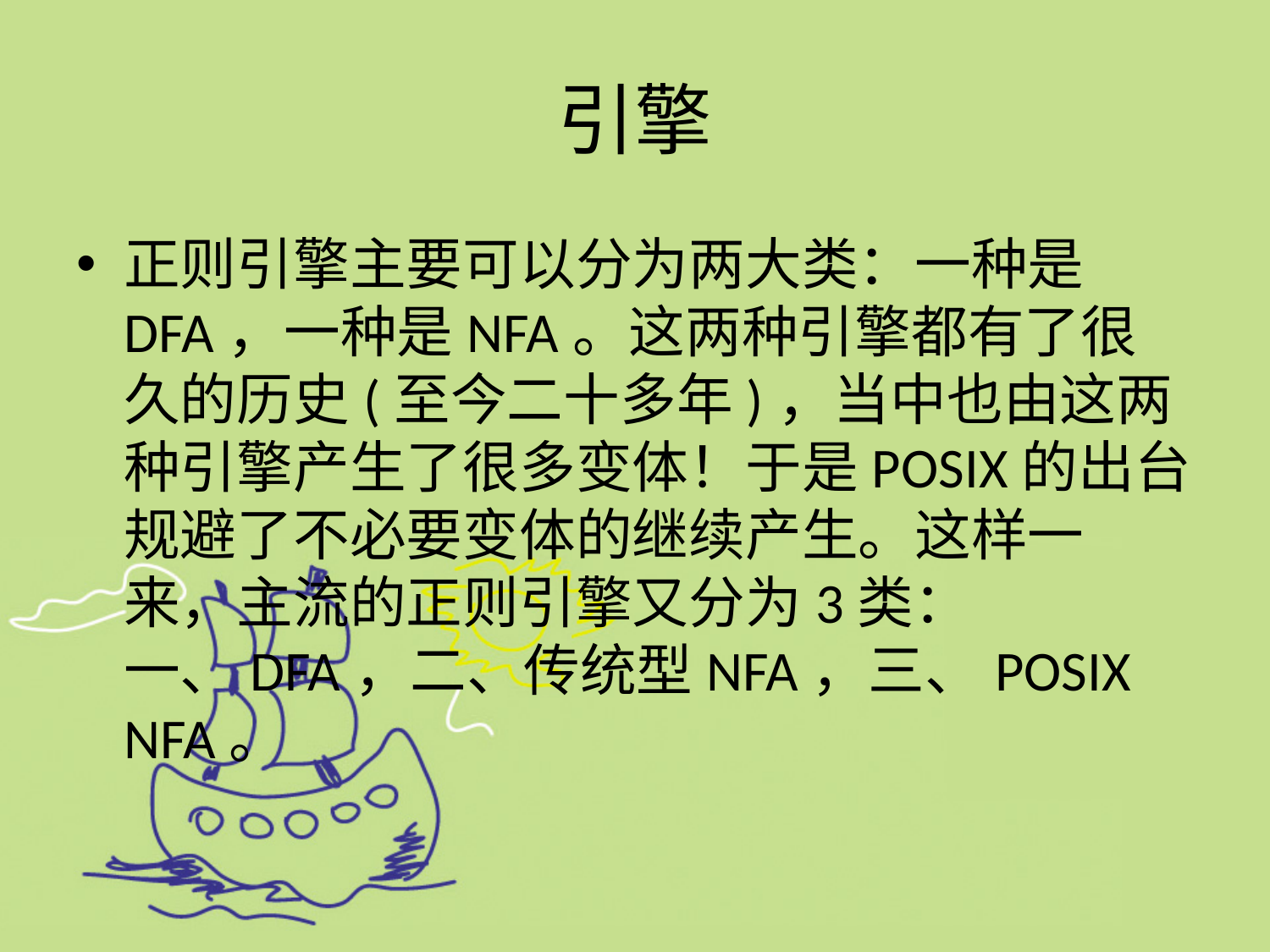

# 引擎
正则引擎主要可以分为两大类：一种是DFA，一种是NFA。这两种引擎都有了很久的历史(至今二十多年)，当中也由这两种引擎产生了很多变体！于是POSIX的出台规避了不必要变体的继续产生。这样一来，主流的正则引擎又分为3类：一、DFA，二、传统型NFA，三、POSIX NFA。